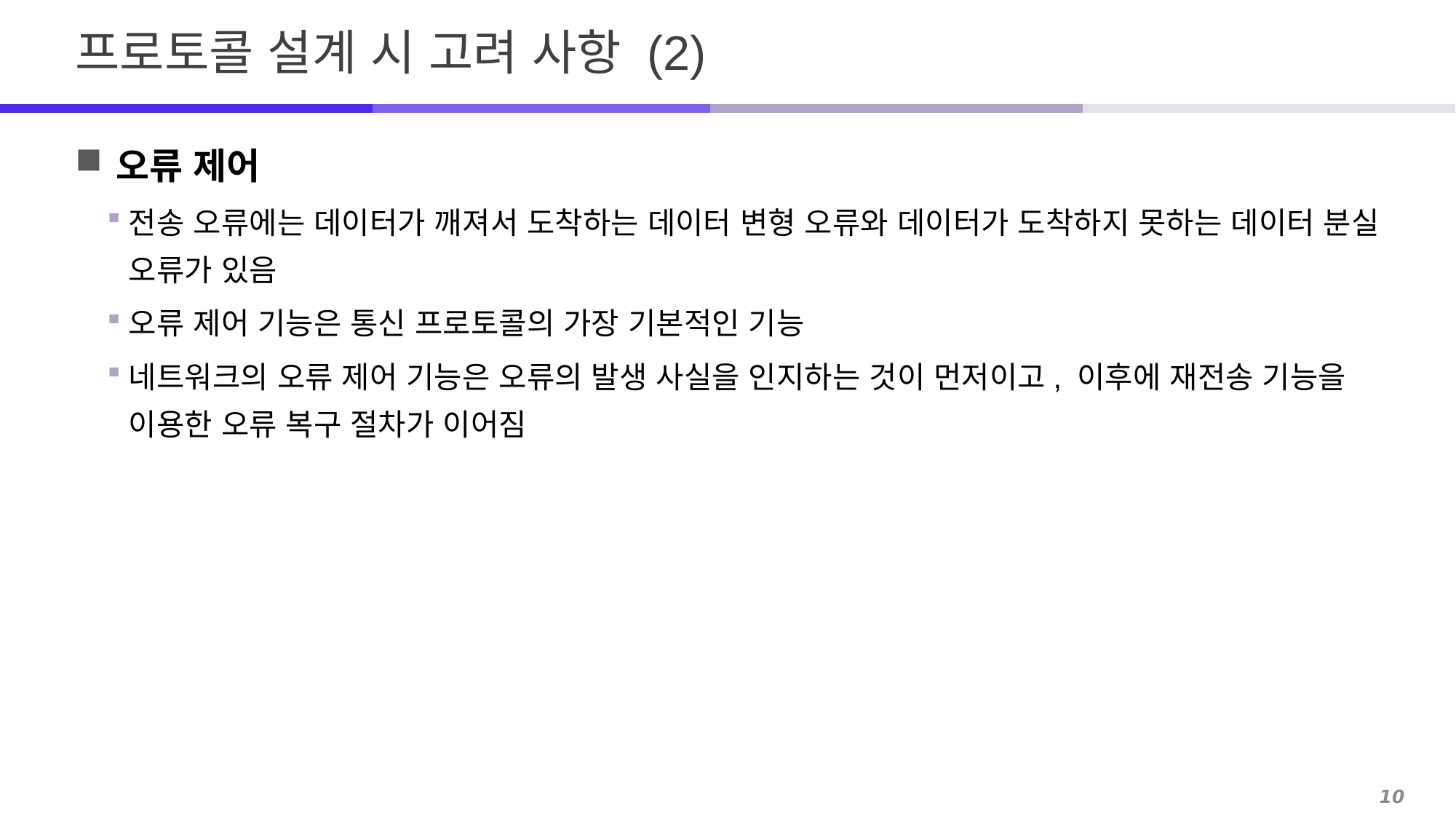

# 프로토콜 설계 시 고려 사항 (2)
오류 제어
전송 오류에는 데이터가 깨져서 도착하는 데이터 변형 오류와 데이터가 도착하지 못하는 데이터 분실 오류가 있음
오류 제어 기능은 통신 프로토콜의 가장 기본적인 기능
네트워크의 오류 제어 기능은 오류의 발생 사실을 인지하는 것이 먼저이고, 이후에 재전송 기능을 이용한 오류 복구 절차가 이어짐